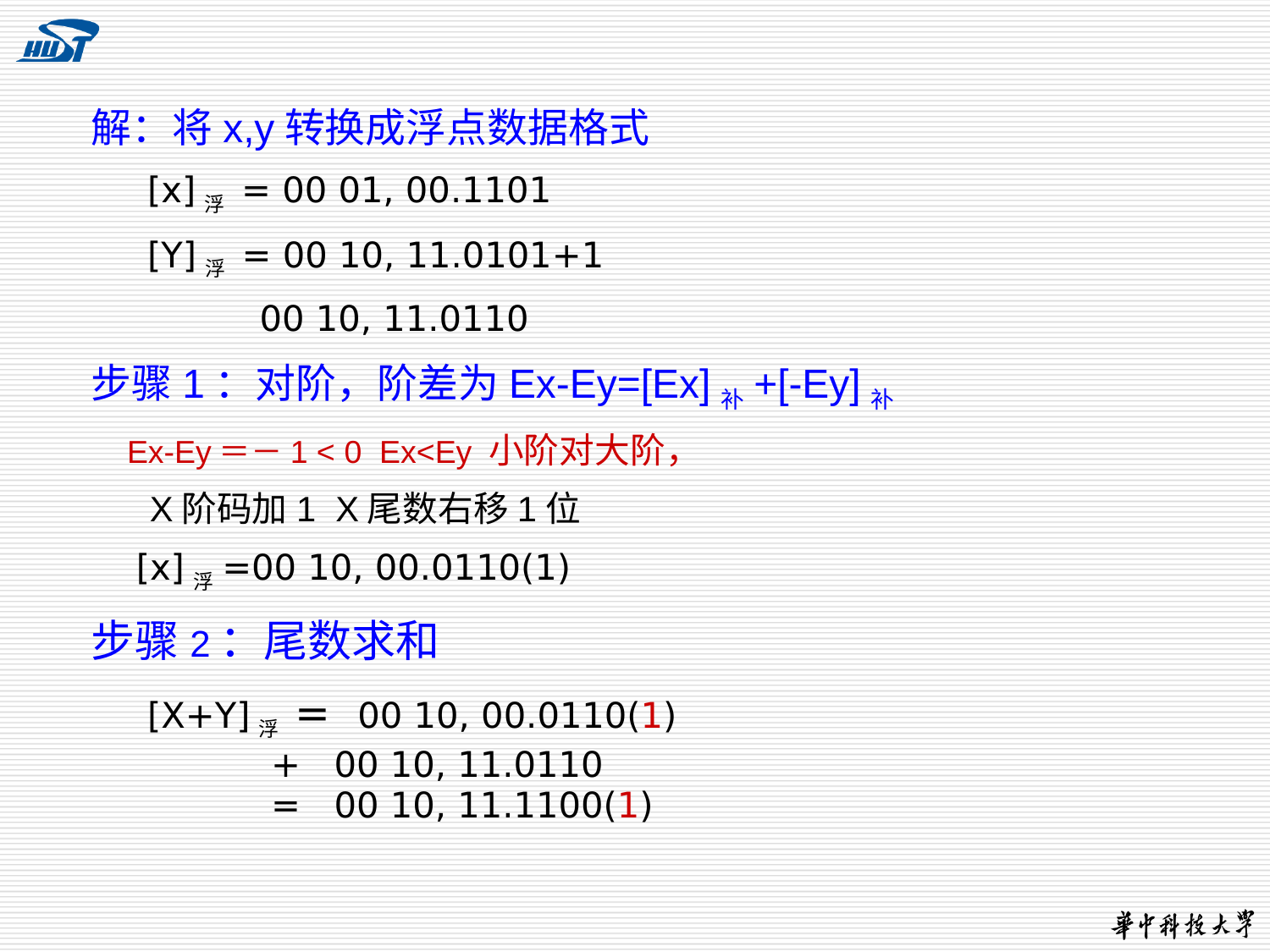

解：将x,y转换成浮点数据格式
     [x]浮 = 00 01, 00.1101
     [Y]浮 = 00 10, 11.0101+1
               00 10, 11.0110
步骤1：对阶，阶差为Ex-Ey=[Ex]补+[-Ey]补
    Ex-Ey＝－1 < 0  Ex<Ey 小阶对大阶，
      X阶码加1  X尾数右移1位
    [x]浮=00 10, 00.0110(1)
步骤2：尾数求和
     [X+Y]浮 =  00 10, 00.0110(1)
                +   00 10, 11.0110
                =   00 10, 11.1100(1)